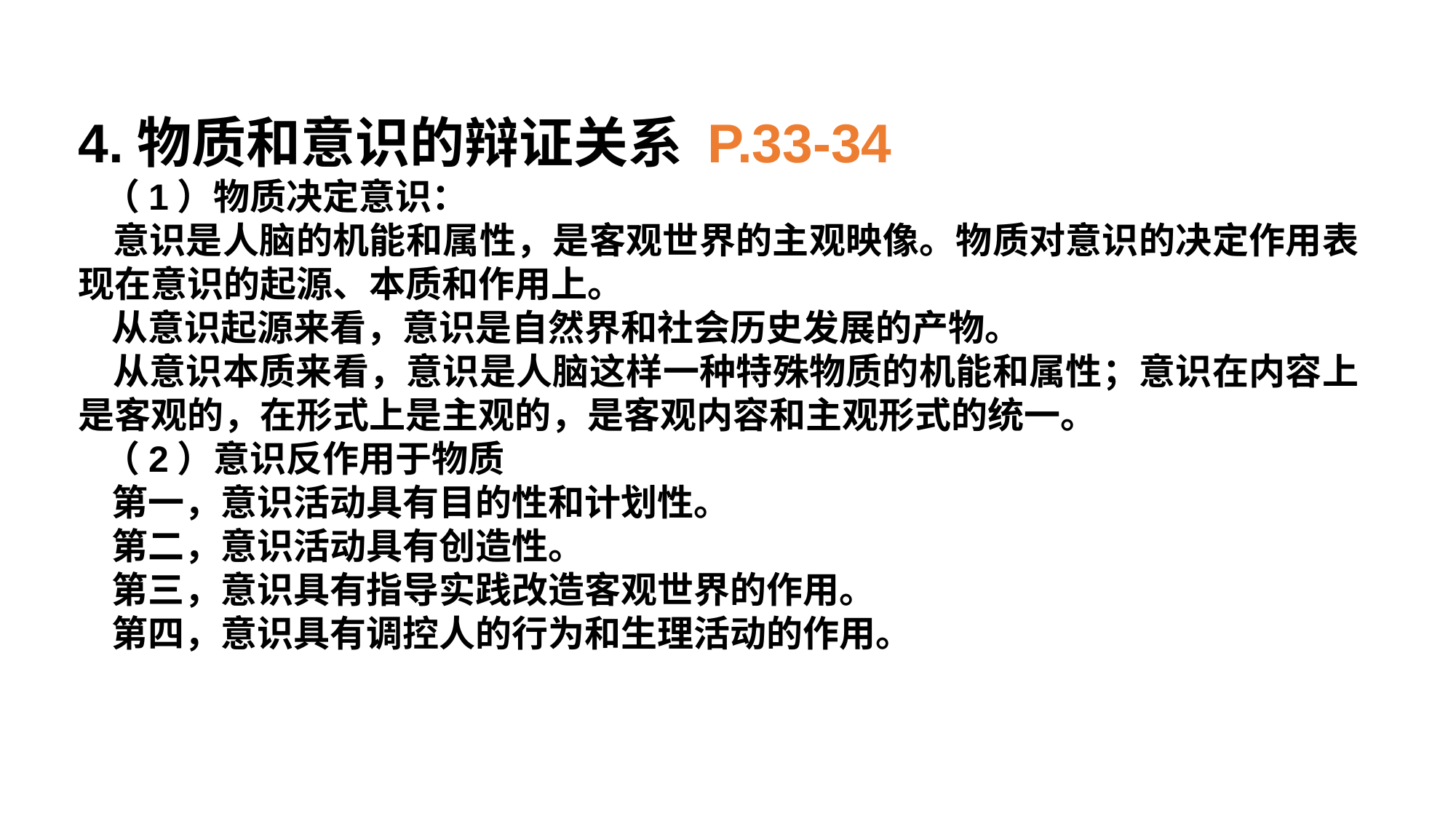

4.物质和意识的辩证关系 P.33-34
  （1）物质决定意识：
   意识是人脑的机能和属性，是客观世界的主观映像。物质对意识的决定作用表现在意识的起源、本质和作用上。
   从意识起源来看，意识是自然界和社会历史发展的产物。
   从意识本质来看，意识是人脑这样一种特殊物质的机能和属性；意识在内容上是客观的，在形式上是主观的，是客观内容和主观形式的统一。
  （2）意识反作用于物质
   第一，意识活动具有目的性和计划性。
   第二，意识活动具有创造性。
   第三，意识具有指导实践改造客观世界的作用。
   第四，意识具有调控人的行为和生理活动的作用。